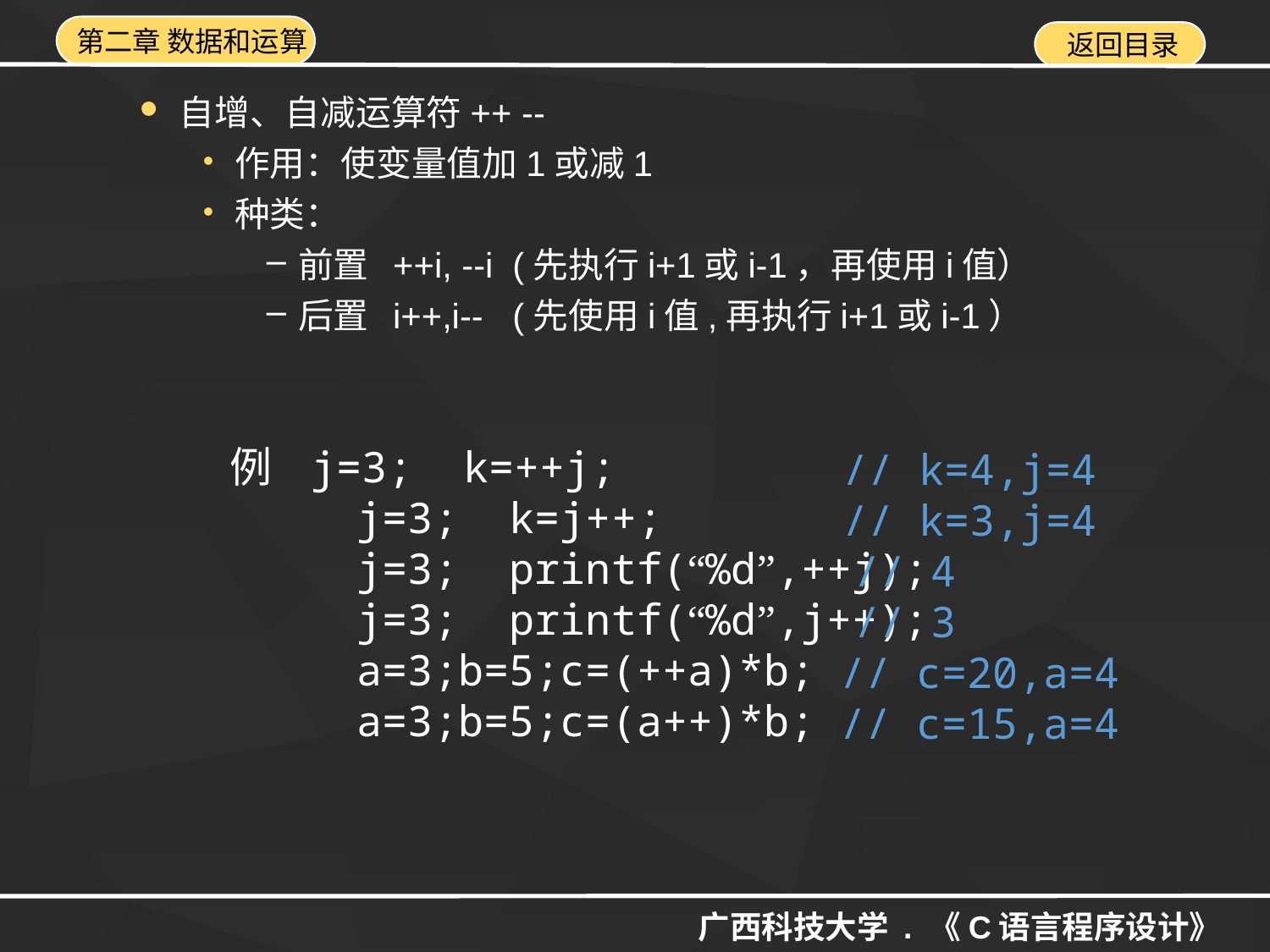

自增、自减运算符++ --
作用：使变量值加1或减1
种类：
前置  ++i, --i  (先执行i+1或i-1，再使用i值）
后置  i++,i--   (先使用i值,再执行i+1或i-1）
例   j=3;  k=++j;
     j=3;  k=j++;
     j=3;  printf(“%d”,++j);
     j=3;  printf(“%d”,j++);
     a=3;b=5;c=(++a)*b;
     a=3;b=5;c=(a++)*b;
// k=4,j=4
// k=3,j=4
// 4
// 3
// c=20,a=4
// c=15,a=4